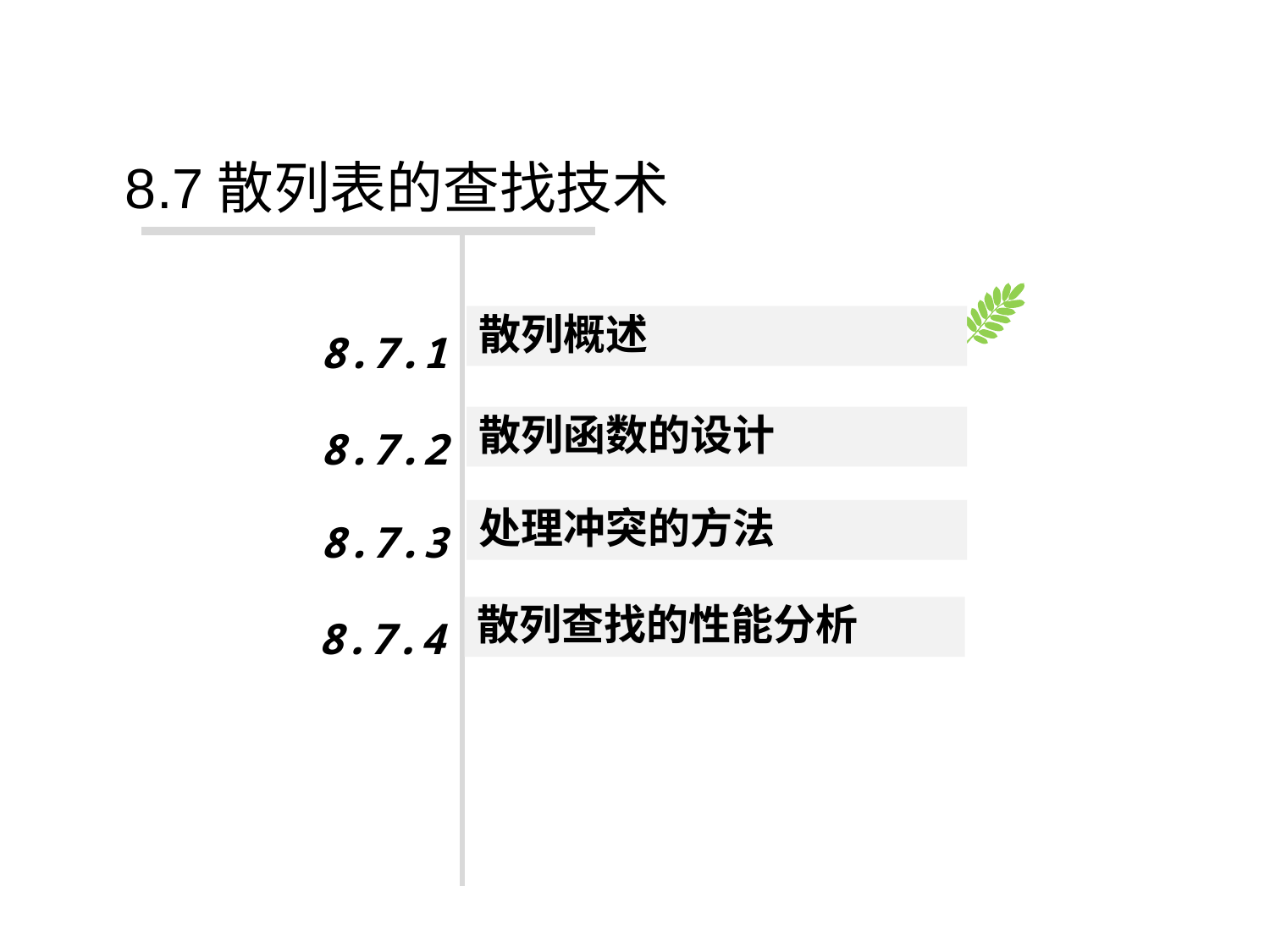

#
8.7散列表的查找技术

散列概述
8.7.1
8.7.2
散列函数的设计
8.7.3
处理冲突的方法
8.7.4
散列查找的性能分析